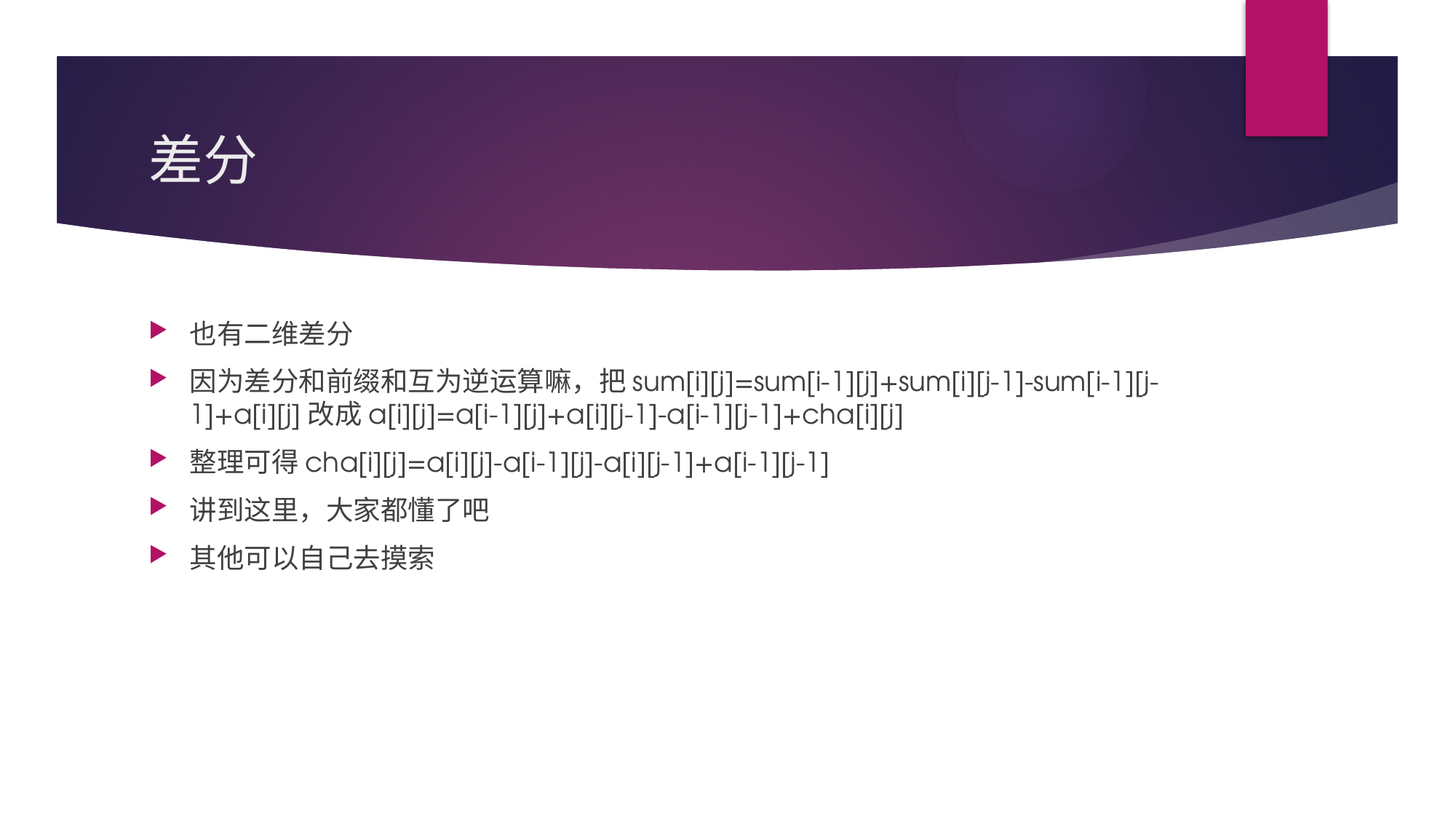

# 差分
也有二维差分
因为差分和前缀和互为逆运算嘛，把sum[i][j]=sum[i-1][j]+sum[i][j-1]-sum[i-1][j-1]+a[i][j]改成a[i][j]=a[i-1][j]+a[i][j-1]-a[i-1][j-1]+cha[i][j]
整理可得cha[i][j]=a[i][j]-a[i-1][j]-a[i][j-1]+a[i-1][j-1]
讲到这里，大家都懂了吧
其他可以自己去摸索